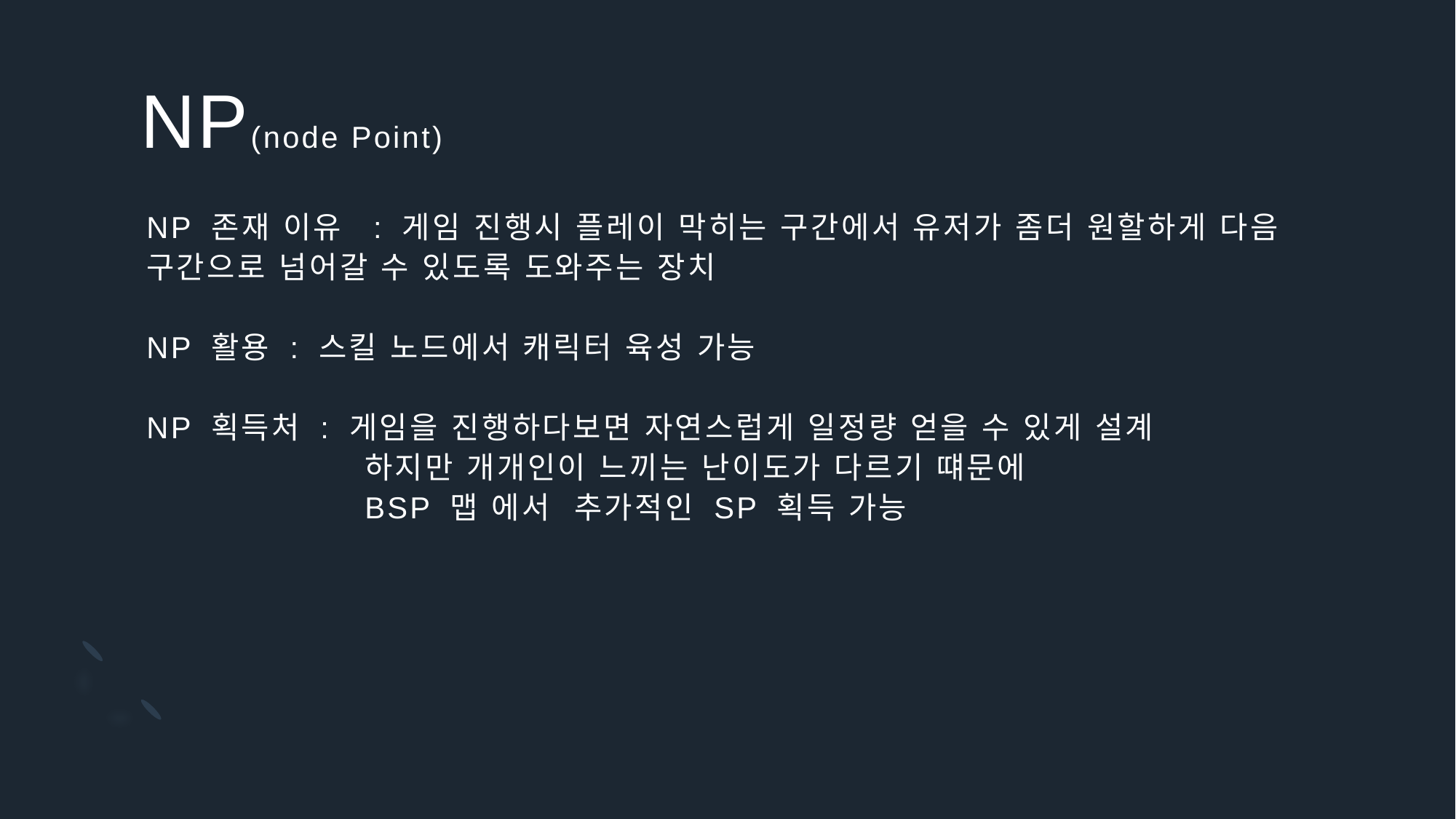

NP(node Point)
# NP 존재 이유  : 게임 진행시 플레이 막히는 구간에서 유저가 좀더 원할하게 다음 구간으로 넘어갈 수 있도록 도와주는 장치 NP 활용 : 스킬 노드에서 캐릭터 육성 가능 NP 획득처 : 게임을 진행하다보면 자연스럽게 일정량 얻을 수 있게 설계 하지만 개개인이 느끼는 난이도가 다르기 떄문에 BSP 맵 에서  추가적인 SP 획득 가능